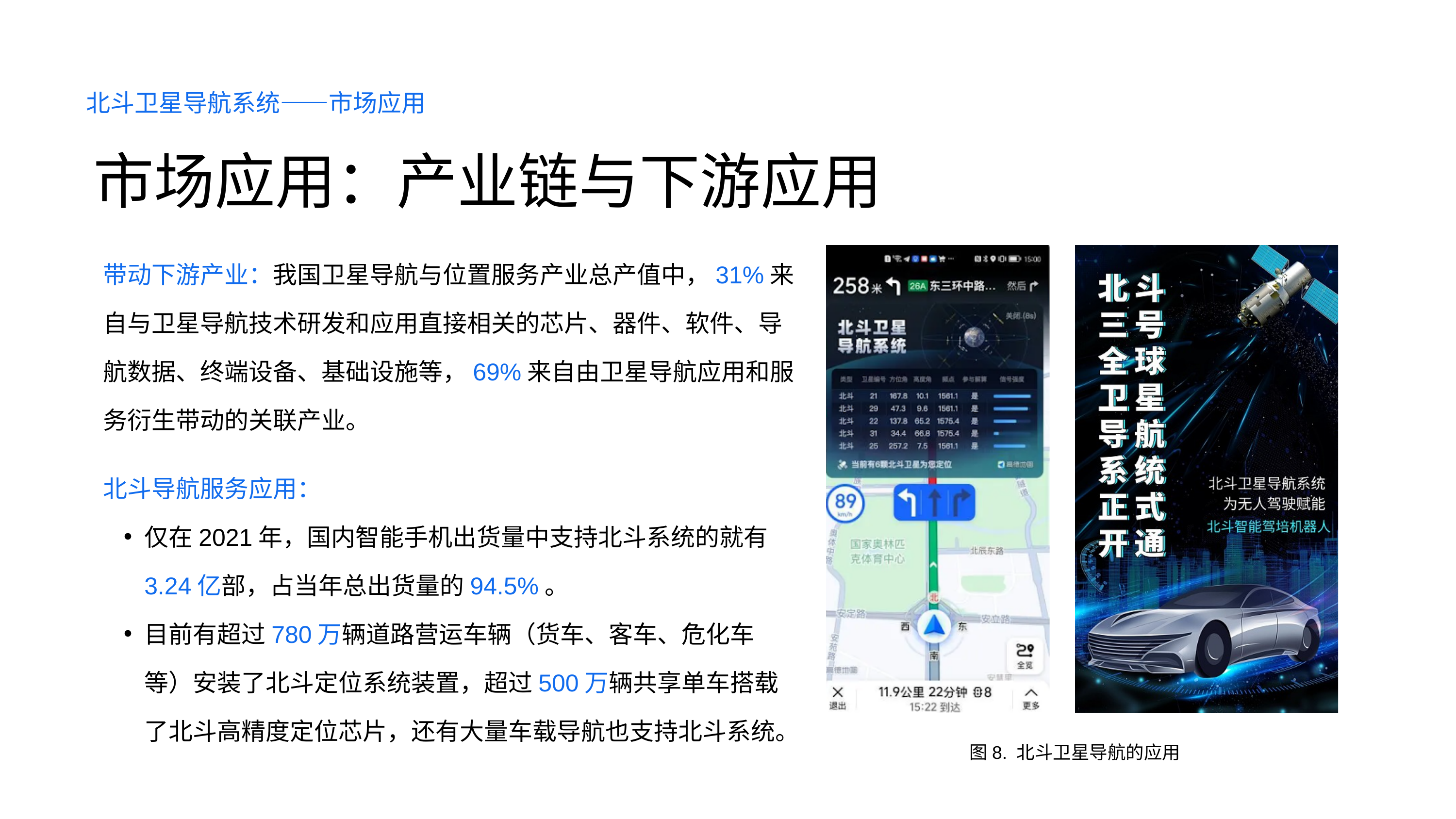

北斗卫星导航系统——市场应用
市场应用：产业链与下游应用
带动下游产业：我国卫星导航与位置服务产业总产值中，31%来自与卫星导航技术研发和应用直接相关的芯片、器件、软件、导航数据、终端设备、基础设施等，69%来自由卫星导航应用和服务衍生带动的关联产业。

北斗导航服务应用：
仅在2021年，国内智能手机出货量中支持北斗系统的就有3.24亿部，占当年总出货量的94.5%。
目前有超过780万辆道路营运车辆（货车、客车、危化车等）安装了北斗定位系统装置，超过500万辆共享单车搭载了北斗高精度定位芯片，还有大量车载导航也支持北斗系统。
图8. 北斗卫星导航的应用